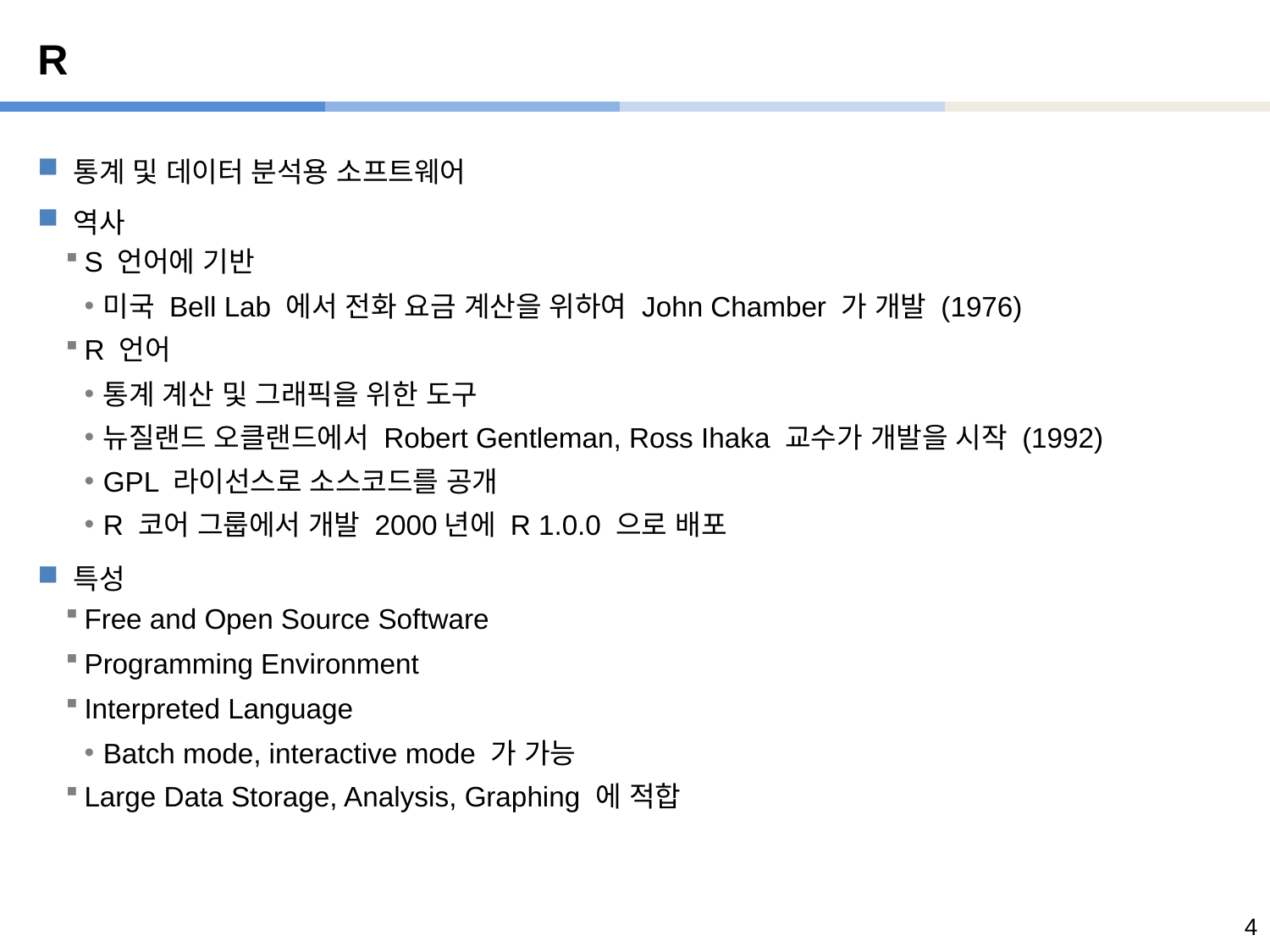

# R
통계 및 데이터 분석용 소프트웨어
역사
S 언어에 기반
미국 Bell Lab 에서 전화 요금 계산을 위하여 John Chamber 가 개발 (1976)
R 언어
통계 계산 및 그래픽을 위한 도구
뉴질랜드 오클랜드에서 Robert Gentleman, Ross Ihaka 교수가 개발을 시작 (1992)
GPL 라이선스로 소스코드를 공개
R 코어 그룹에서 개발 2000년에 R 1.0.0 으로 배포
특성
Free and Open Source Software
Programming Environment
Interpreted Language
Batch mode, interactive mode 가 가능
Large Data Storage, Analysis, Graphing 에 적합